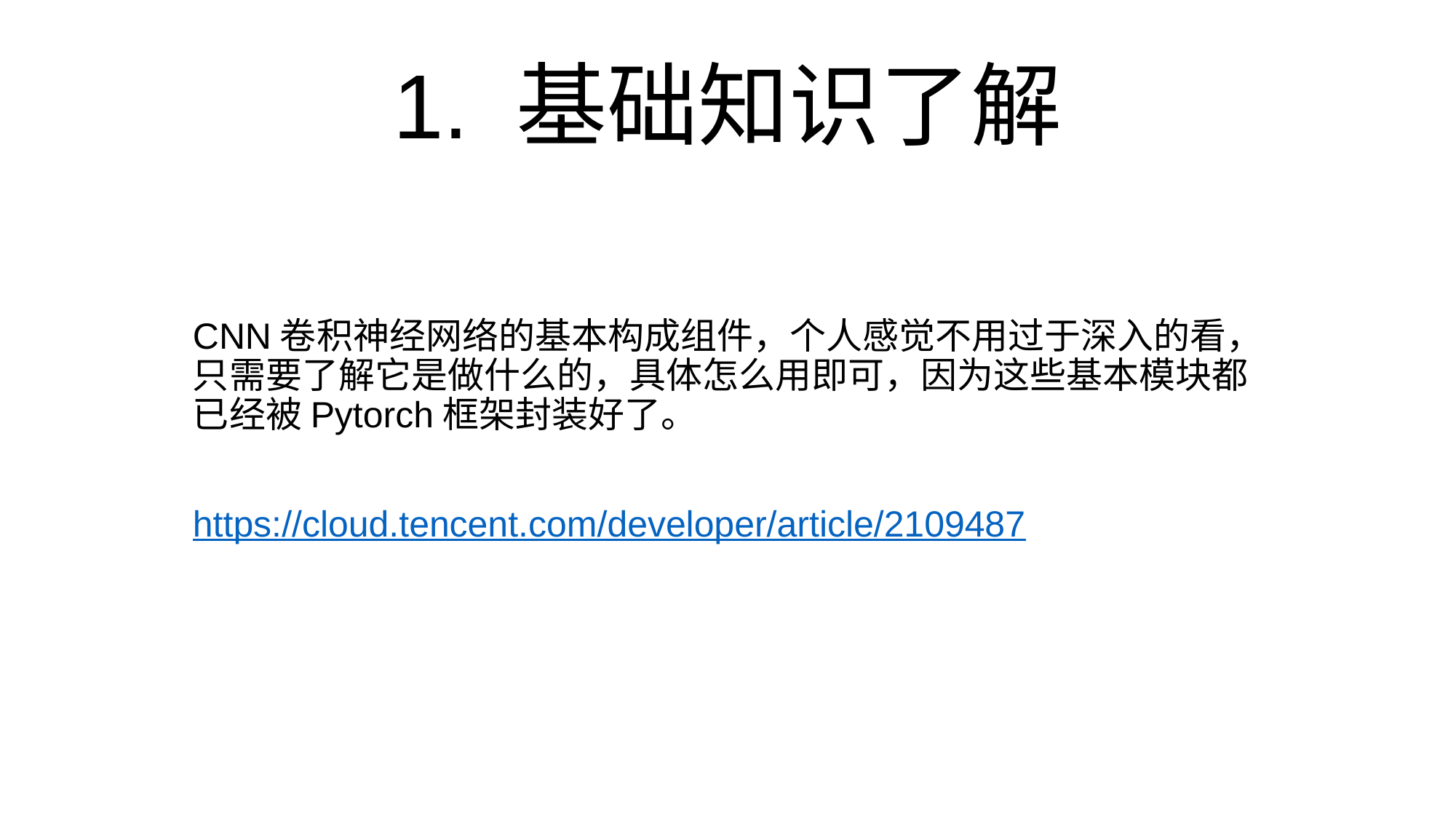

# 1. 基础知识了解
CNN卷积神经网络的基本构成组件，个人感觉不用过于深入的看，只需要了解它是做什么的，具体怎么用即可，因为这些基本模块都已经被Pytorch框架封装好了。

https://cloud.tencent.com/developer/article/2109487